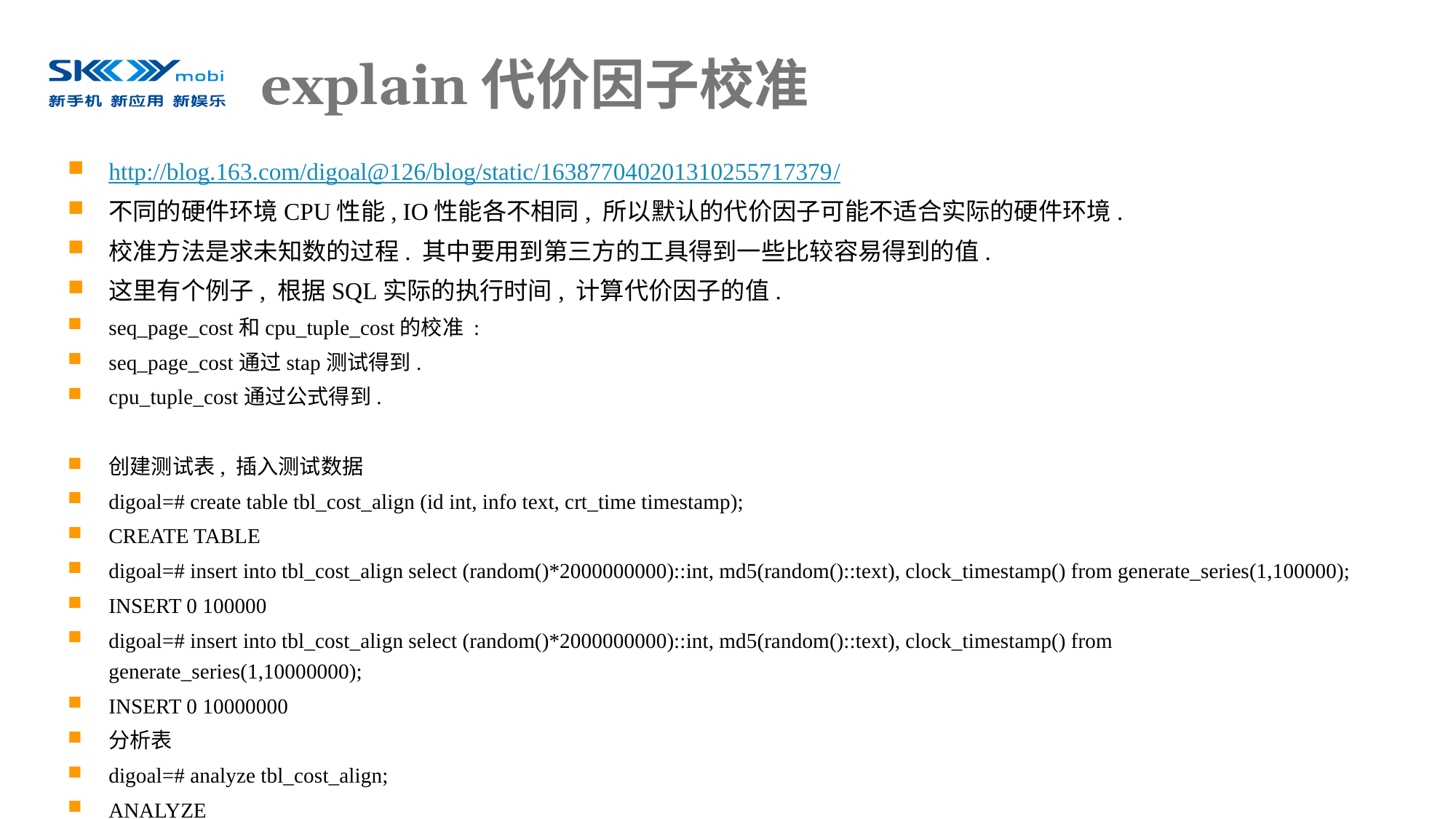

# explain代价因子校准
http://blog.163.com/digoal@126/blog/static/163877040201310255717379/
不同的硬件环境CPU性能, IO性能各不相同, 所以默认的代价因子可能不适合实际的硬件环境.
校准方法是求未知数的过程. 其中要用到第三方的工具得到一些比较容易得到的值.
这里有个例子, 根据SQL实际的执行时间, 计算代价因子的值.
seq_page_cost和cpu_tuple_cost的校准 :
seq_page_cost通过stap测试得到.
cpu_tuple_cost通过公式得到.

创建测试表, 插入测试数据
digoal=# create table tbl_cost_align (id int, info text, crt_time timestamp);
CREATE TABLE
digoal=# insert into tbl_cost_align select (random()*2000000000)::int, md5(random()::text), clock_timestamp() from generate_series(1,100000);
INSERT 0 100000
digoal=# insert into tbl_cost_align select (random()*2000000000)::int, md5(random()::text), clock_timestamp() from generate_series(1,10000000);
INSERT 0 10000000
分析表
digoal=# analyze tbl_cost_align;
ANALYZE